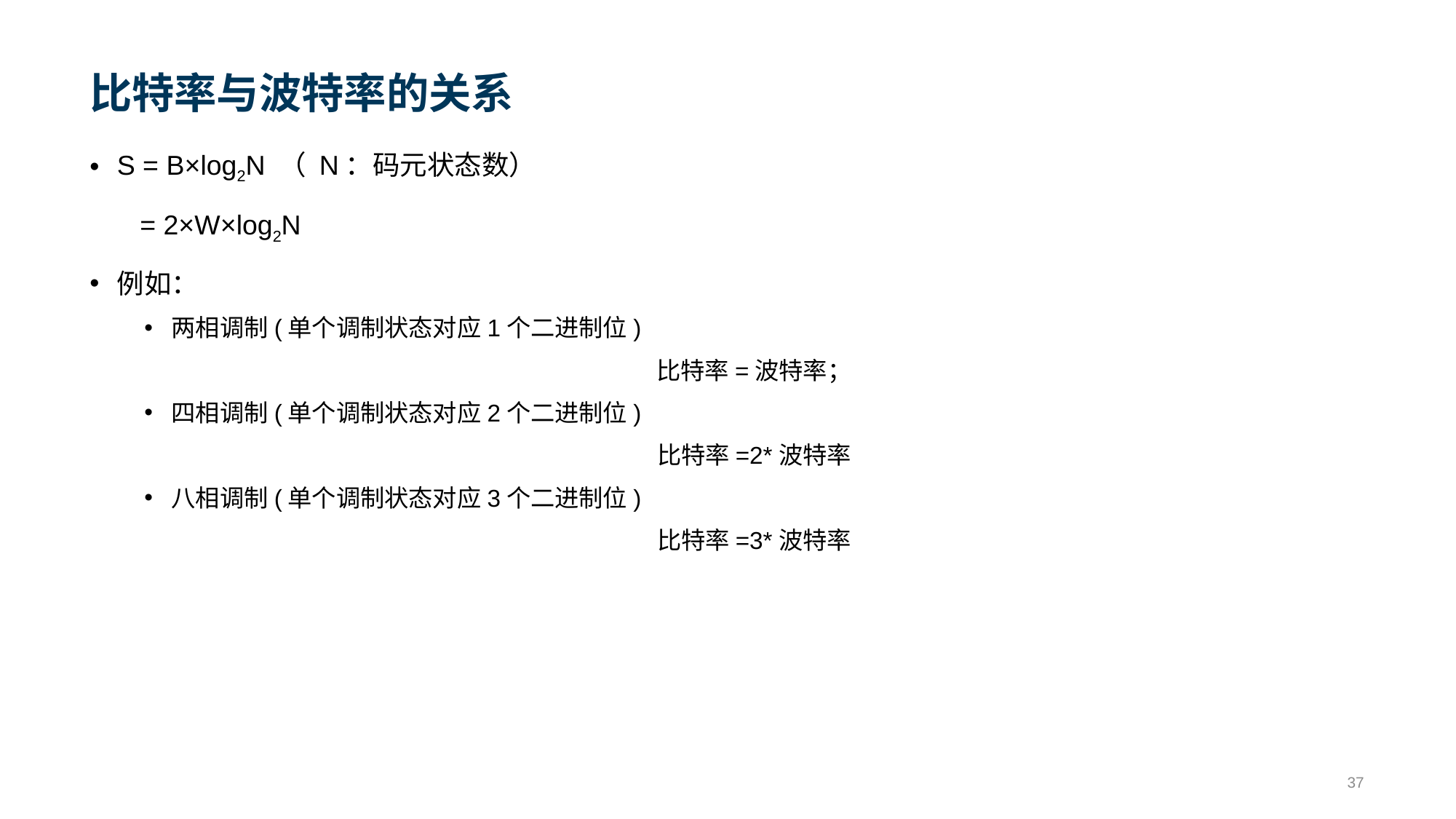

# 比特率与波特率的关系
S = B×log2N （ N：码元状态数）
	   = 2×W×log2N
例如：
两相调制(单个调制状态对应1个二进制位)
比特率=波特率；
四相调制(单个调制状态对应2个二进制位)
比特率=2*波特率
八相调制(单个调制状态对应3个二进制位)
比特率=3*波特率
37